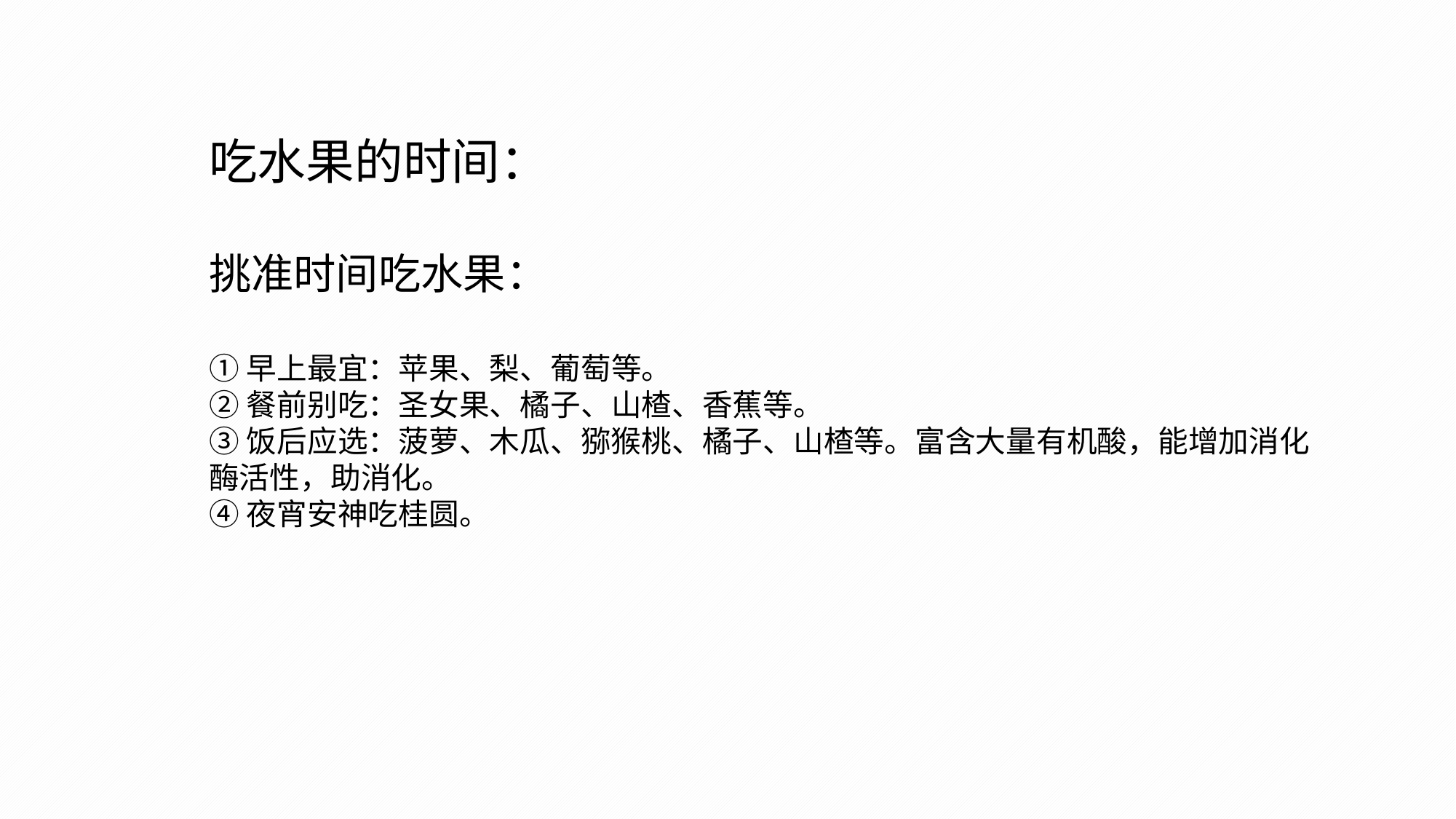

吃水果的时间：

挑准时间吃水果：

①早上最宜：苹果、梨、葡萄等。
②餐前别吃：圣女果、橘子、山楂、香蕉等。
③饭后应选：菠萝、木瓜、猕猴桃、橘子、山楂等。富含大量有机酸，能增加消化酶活性，助消化。
④夜宵安神吃桂圆。